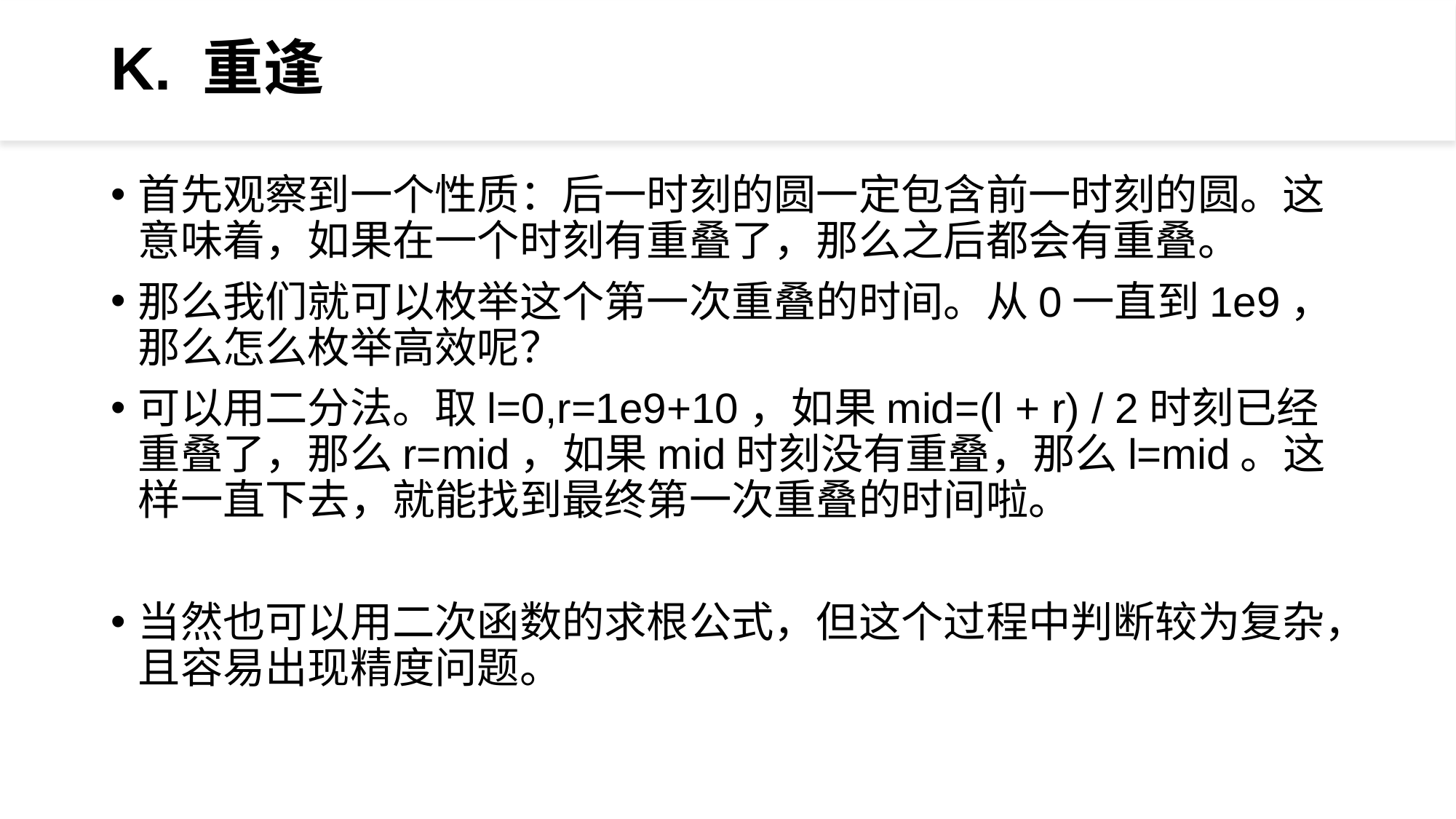

# K. 重逢
首先观察到一个性质：后一时刻的圆一定包含前一时刻的圆。这意味着，如果在一个时刻有重叠了，那么之后都会有重叠。
那么我们就可以枚举这个第一次重叠的时间。从0一直到1e9，那么怎么枚举高效呢？
可以用二分法。取l=0,r=1e9+10，如果mid=(l + r) / 2时刻已经重叠了，那么r=mid，如果mid时刻没有重叠，那么l=mid。这样一直下去，就能找到最终第一次重叠的时间啦。

当然也可以用二次函数的求根公式，但这个过程中判断较为复杂，且容易出现精度问题。